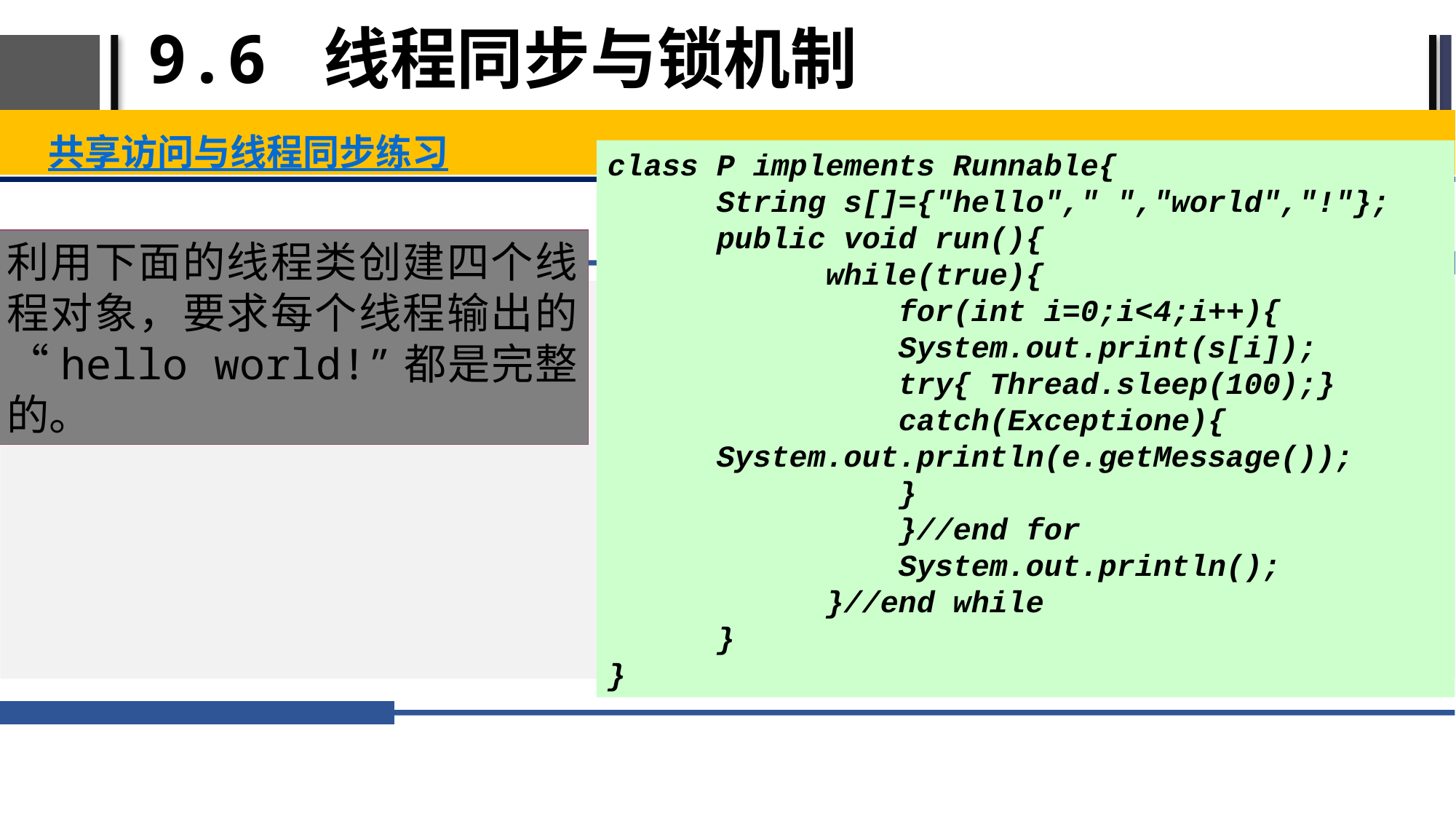

# 9.6 线程同步与锁机制

共享访问与线程同步练习
class P implements Runnable{
	String s[]={"hello"," ","world","!"};
	public void run(){
		while(true){
		    for(int i=0;i<4;i++){			    System.out.print(s[i]);			    try{ Thread.sleep(100);}
		    catch(Exceptione){			System.out.println(e.getMessage());
		    }
		    }//end for
		    System.out.println();
		}//end while
	}
}

利用下面的线程类创建四个线程对象，要求每个线程输出的“hello world!”都是完整的。